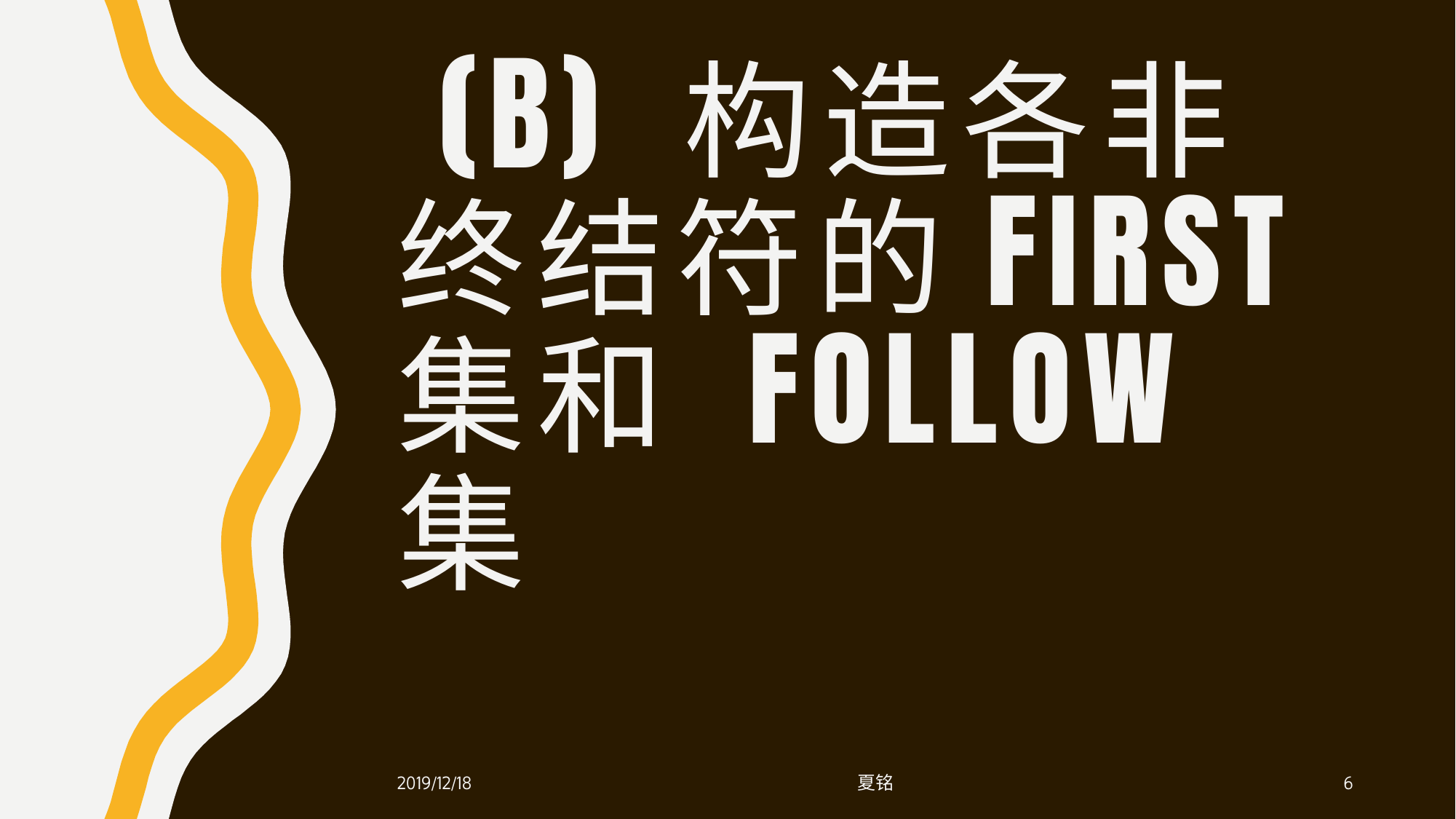

# (b) 构造各非终结符的First集和 Follow集

2019/12/18
夏铭
6